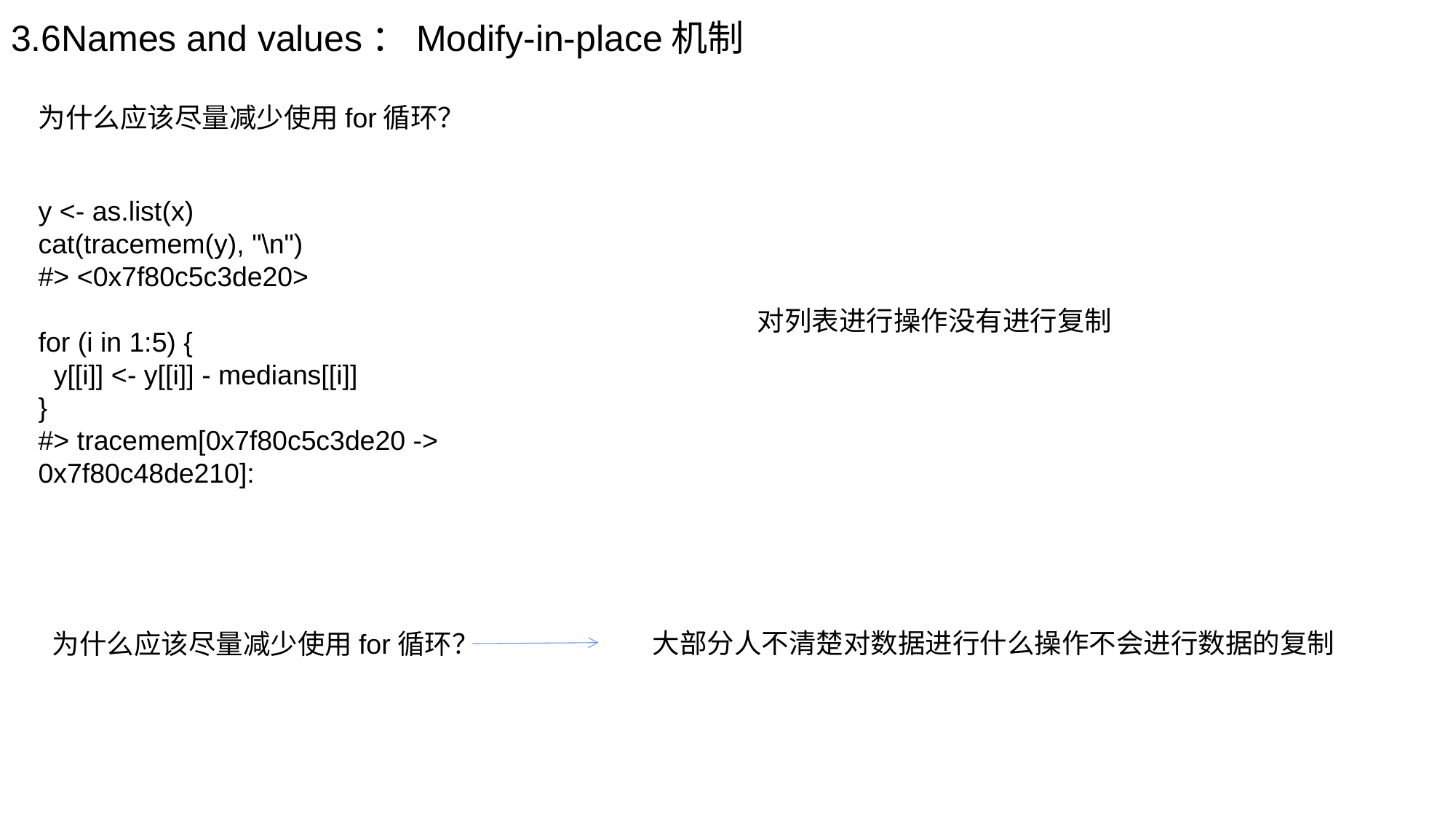

3.6Names and values：Modify-in-place机制
为什么应该尽量减少使用for循环？
y <- as.list(x)
cat(tracemem(y), "\n")
#> <0x7f80c5c3de20>

for (i in 1:5) {
  y[[i]] <- y[[i]] - medians[[i]]
}
#> tracemem[0x7f80c5c3de20 -> 0x7f80c48de210]:
对列表进行操作没有进行复制
大部分人不清楚对数据进行什么操作不会进行数据的复制
为什么应该尽量减少使用for循环？